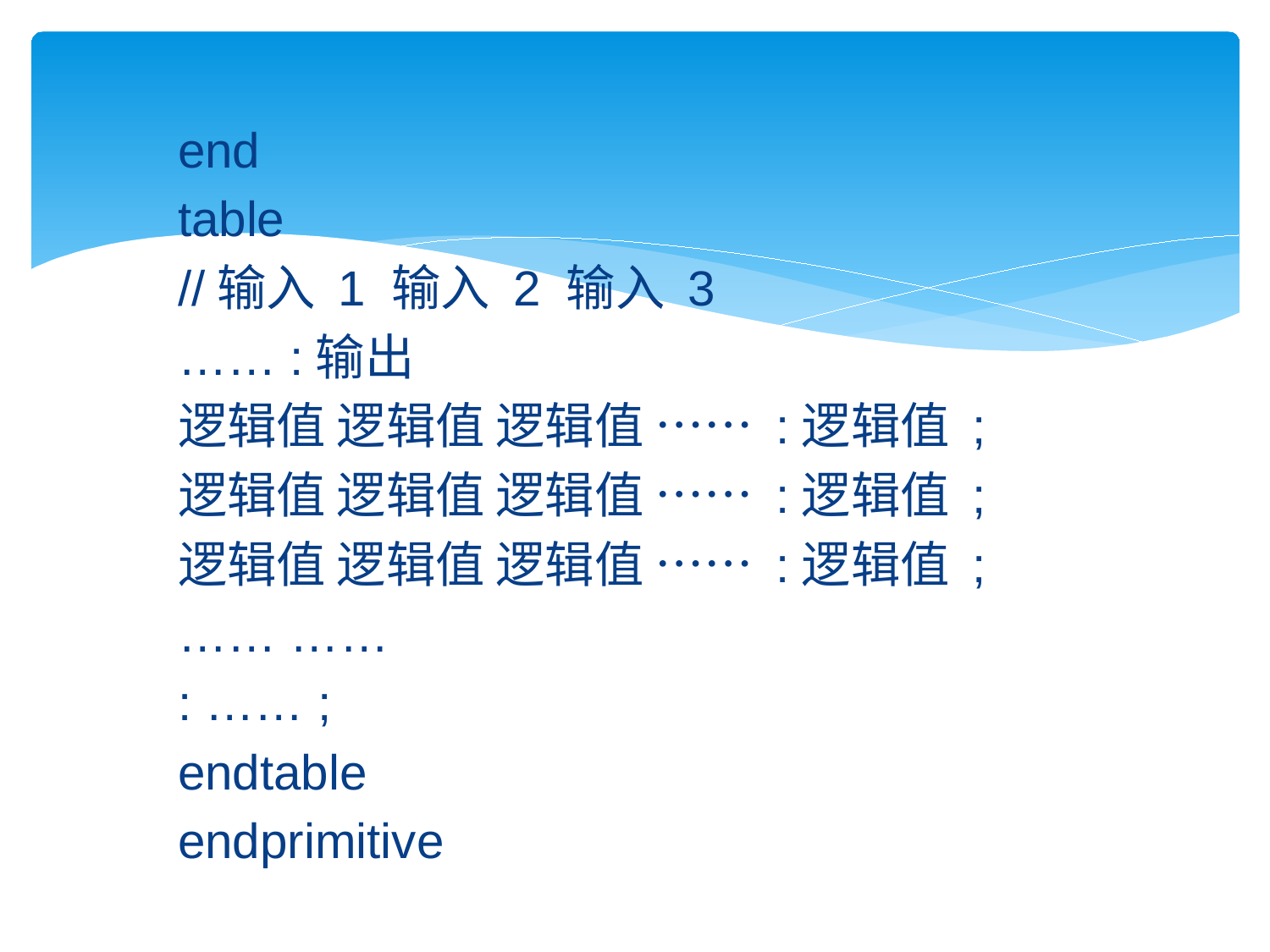

#
end
table
//输入 1 输入 2 输入 3
…… :输出
逻辑值 逻辑值 逻辑值 …… :逻辑值 ;
逻辑值 逻辑值 逻辑值 …… :逻辑值 ;
逻辑值 逻辑值 逻辑值 …… :逻辑值 ;
…… ……
: …… ;
endtable
endprimitive